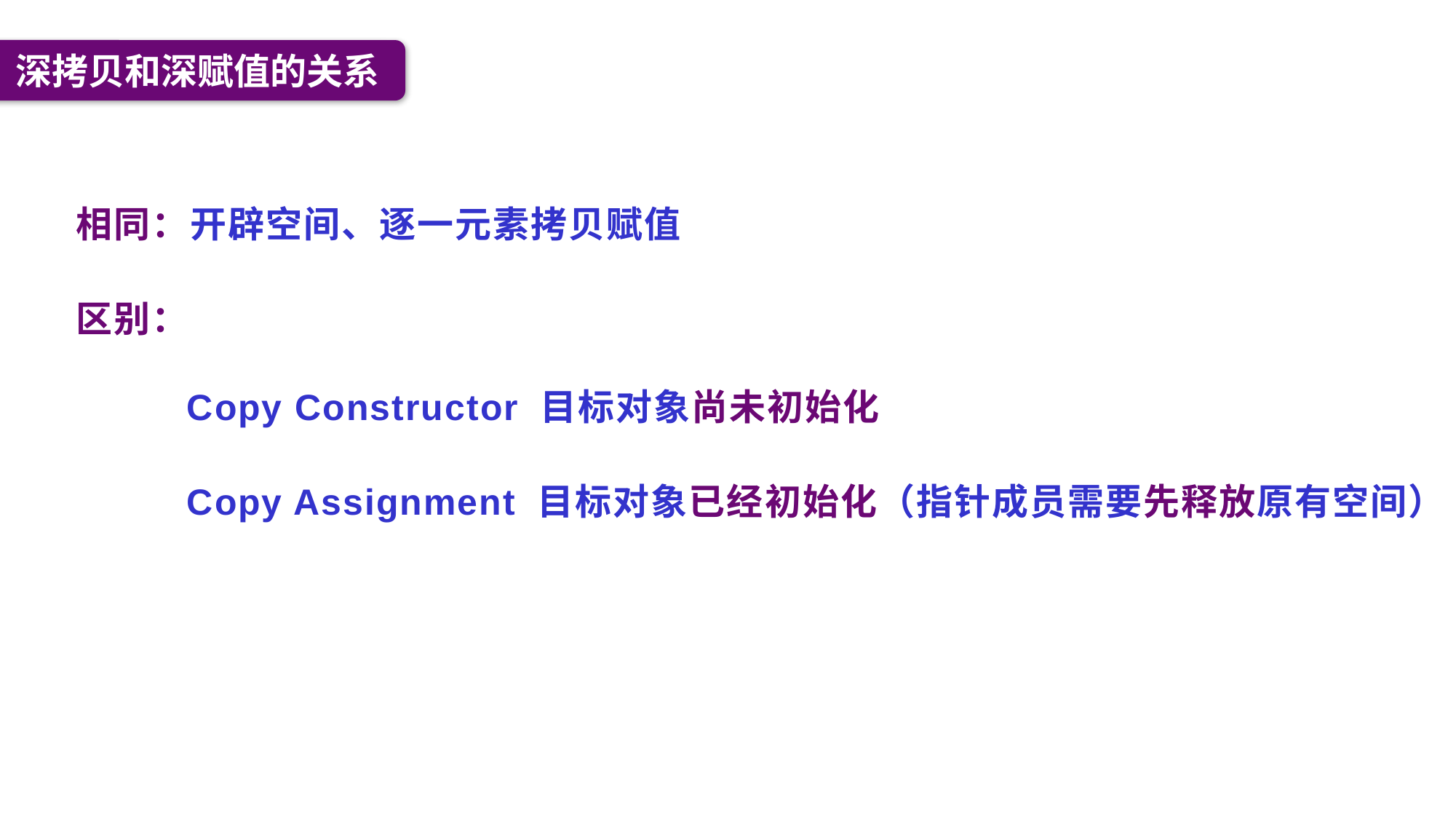

深拷贝和深赋值的关系
相同：开辟空间、逐一元素拷贝赋值
区别：
Copy Constructor 目标对象尚未初始化
Copy Assignment 目标对象已经初始化（指针成员需要先释放原有空间）
20